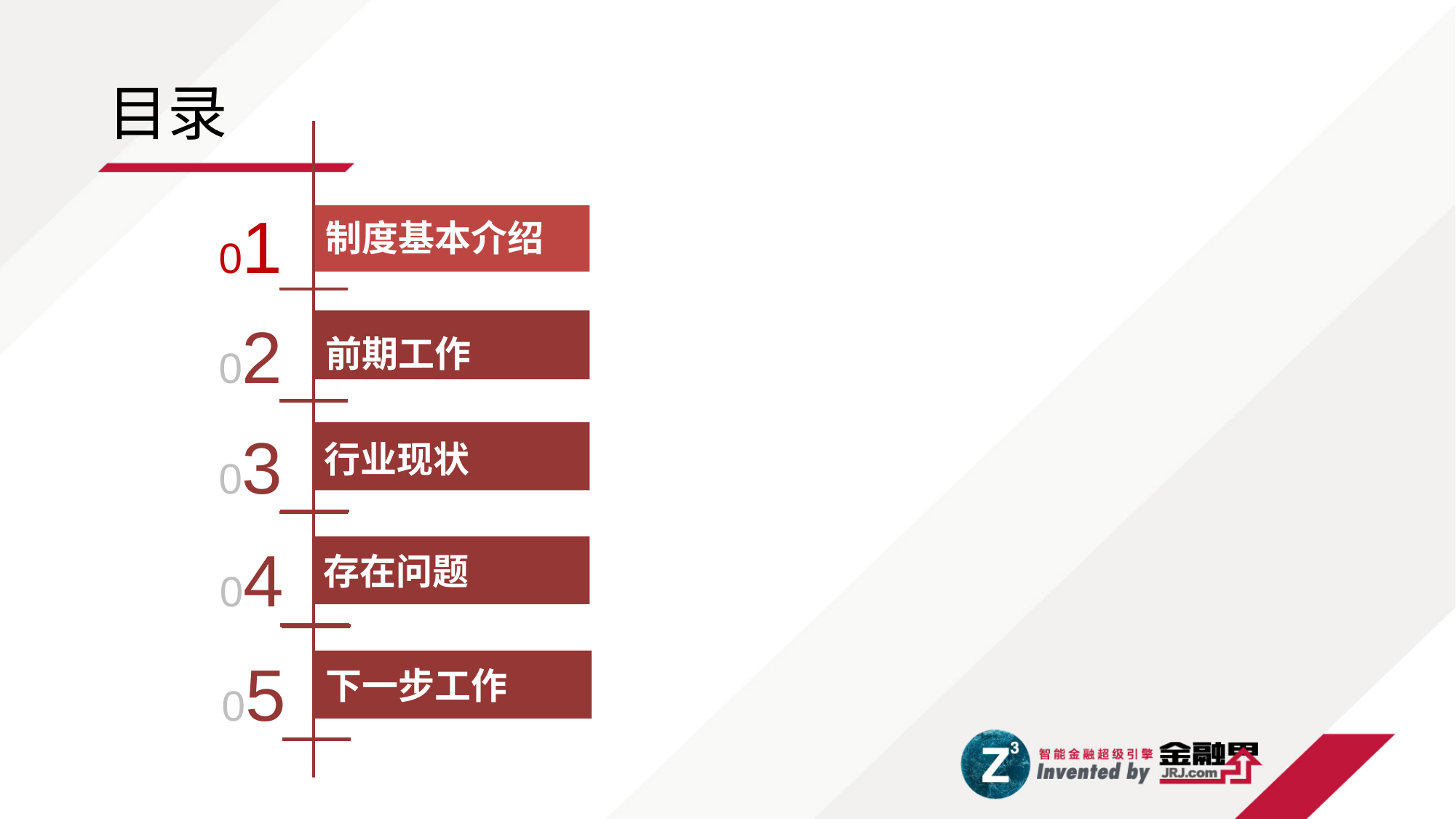

目录
01
制度基本介绍

02

前期工作
03
行业现状

04
存在问题
05
下一步工作